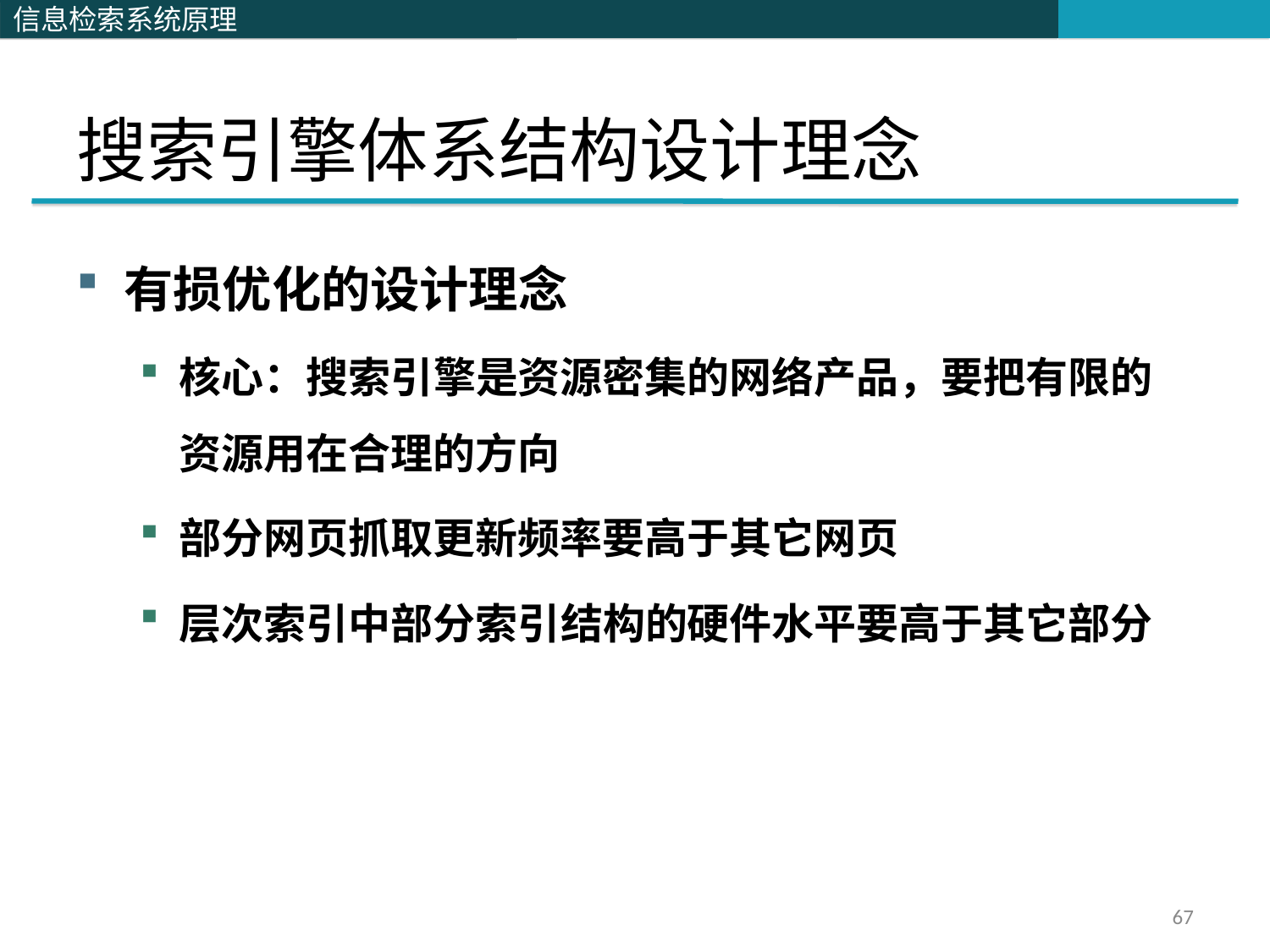

# 搜索引擎体系结构设计理念
有损优化的设计理念
核心：搜索引擎是资源密集的网络产品，要把有限的资源用在合理的方向
部分网页抓取更新频率要高于其它网页
层次索引中部分索引结构的硬件水平要高于其它部分

67